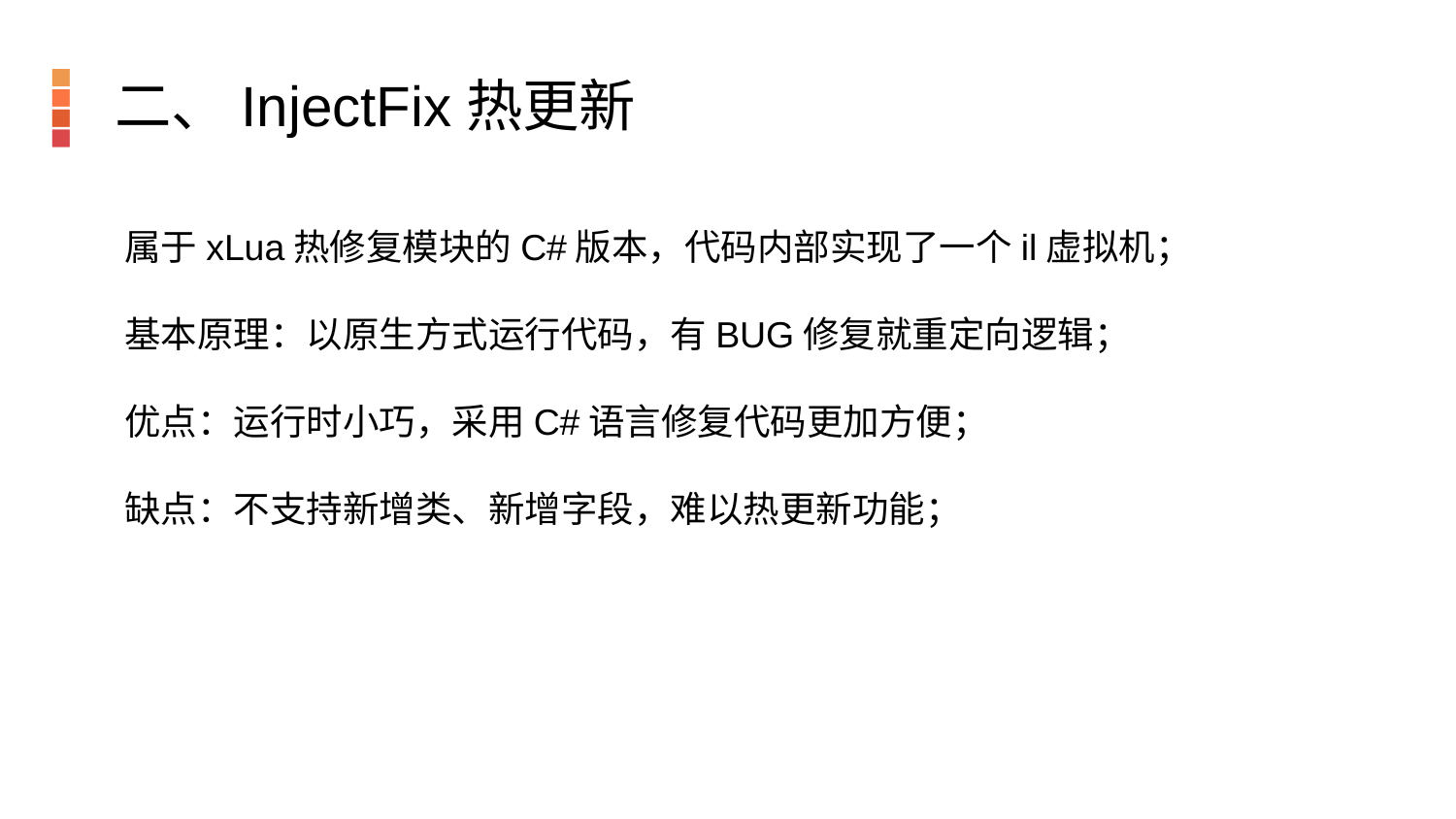

# 二、InjectFix热更新
属于xLua热修复模块的C#版本，代码内部实现了一个il虚拟机；

基本原理：以原生方式运行代码，有BUG修复就重定向逻辑；

优点：运行时小巧，采用C#语言修复代码更加方便；

缺点：不支持新增类、新增字段，难以热更新功能；